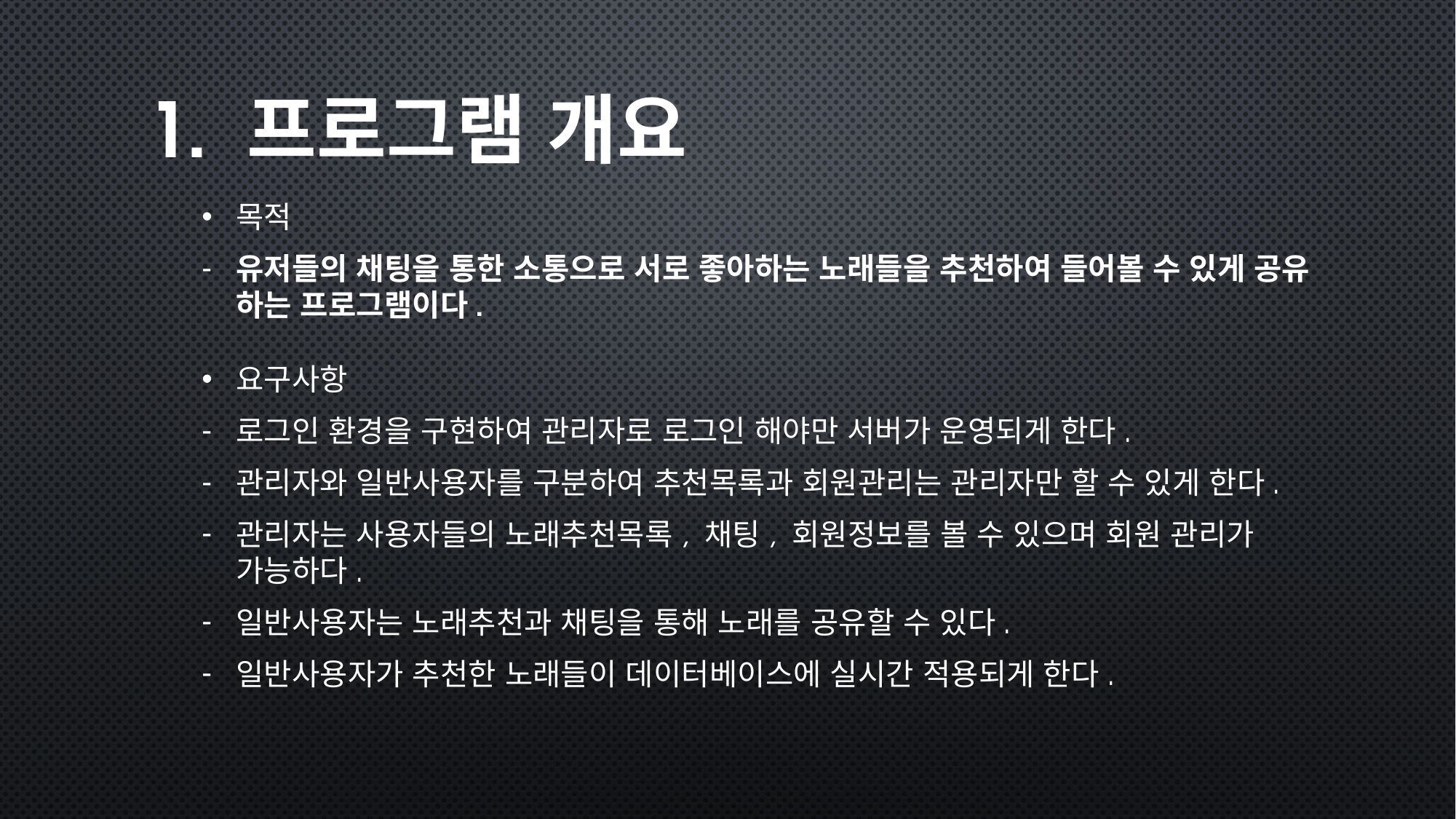

# 1. 프로그램 개요
목적
유저들의 채팅을 통한 소통으로 서로 좋아하는 노래들을 추천하여 들어볼 수 있게 공유 하는 프로그램이다.

요구사항
로그인 환경을 구현하여 관리자로 로그인 해야만 서버가 운영되게 한다.
관리자와 일반사용자를 구분하여 추천목록과 회원관리는 관리자만 할 수 있게 한다.
관리자는 사용자들의 노래추천목록, 채팅, 회원정보를 볼 수 있으며 회원 관리가 가능하다.
일반사용자는 노래추천과 채팅을 통해 노래를 공유할 수 있다.
일반사용자가 추천한 노래들이 데이터베이스에 실시간 적용되게 한다.